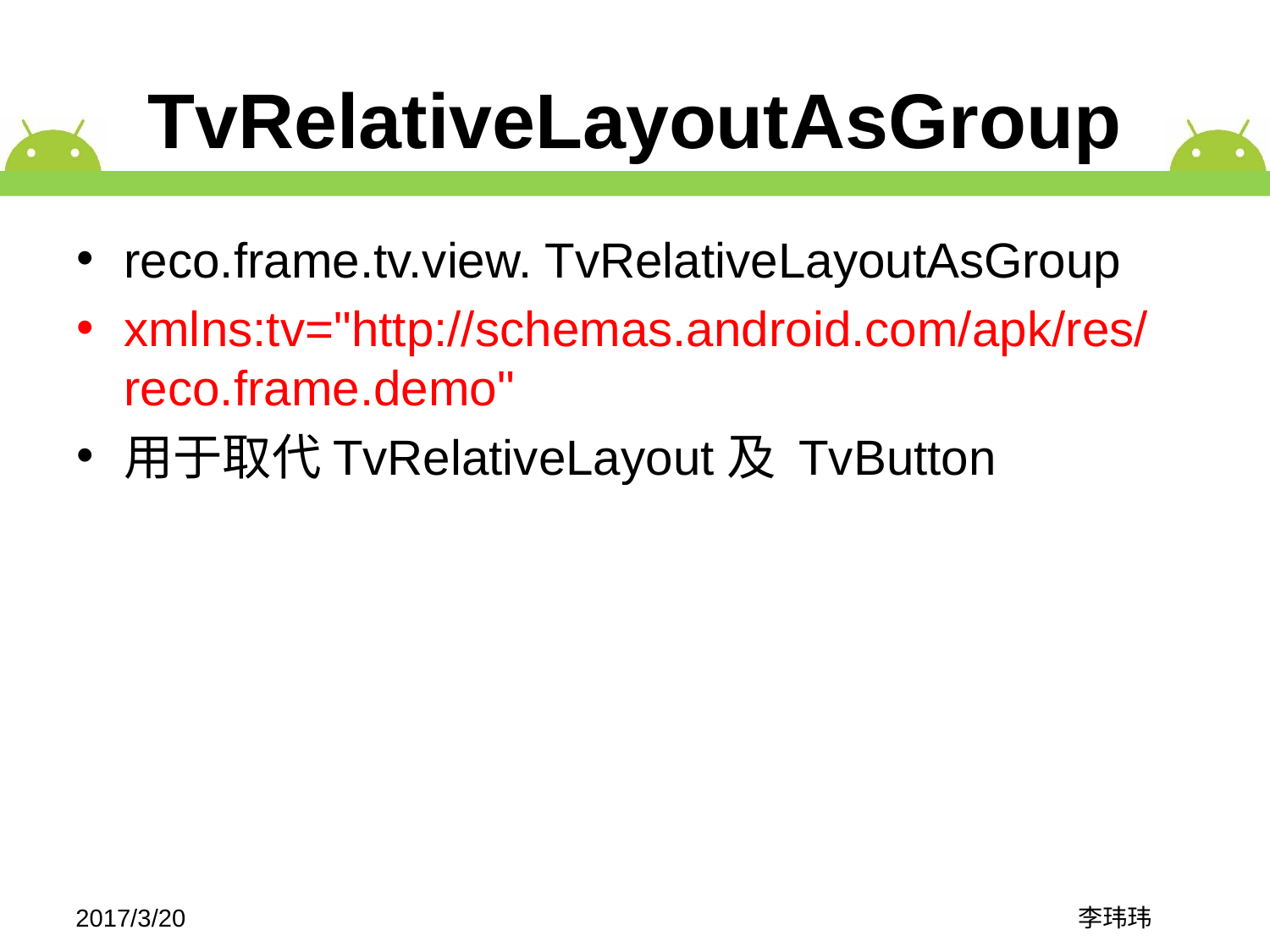

# TvRelativeLayoutAsGroup
reco.frame.tv.view. TvRelativeLayoutAsGroup
xmlns:tv="http://schemas.android.com/apk/res/reco.frame.demo"
用于取代TvRelativeLayout及 TvButton